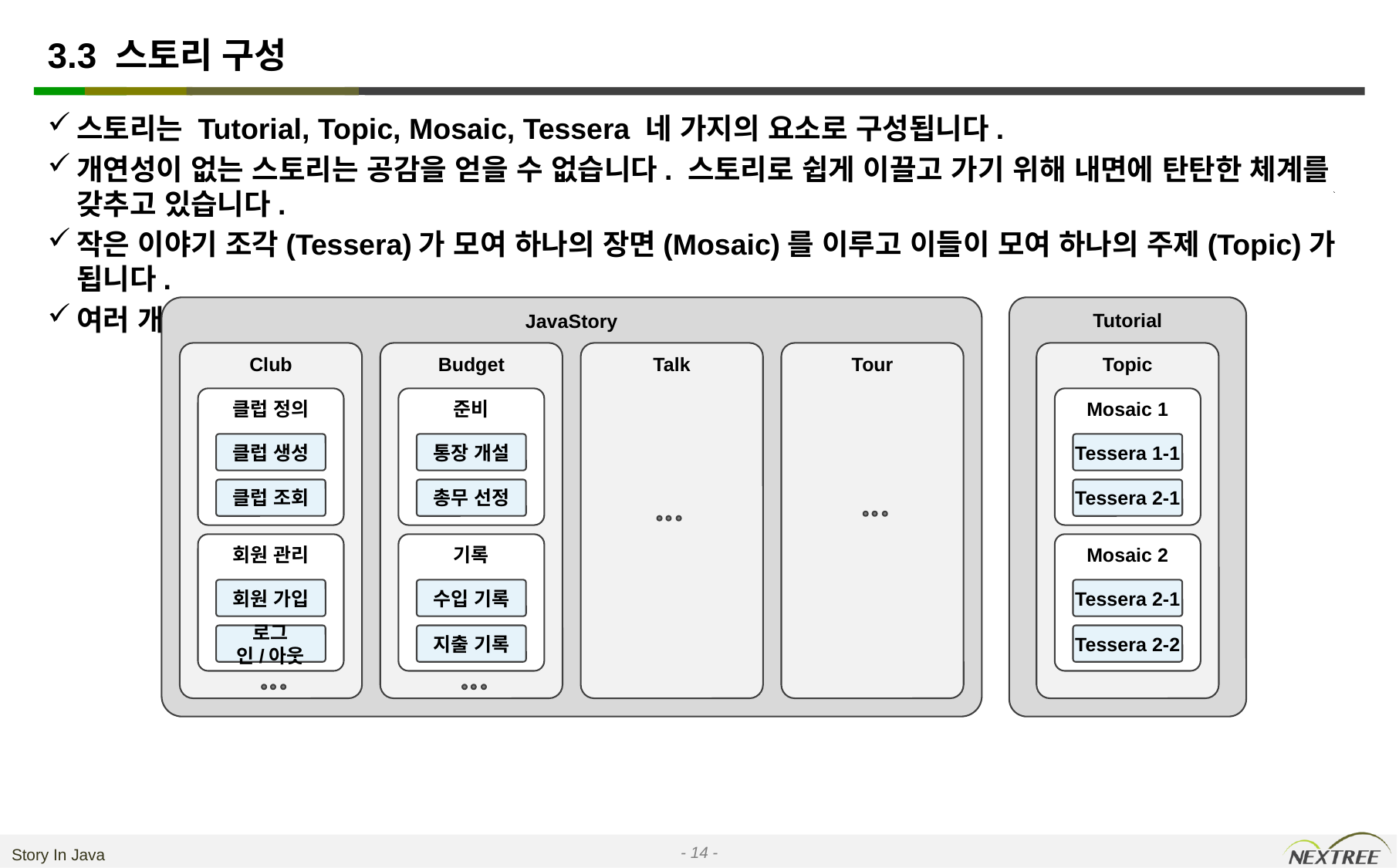

# 3.3 스토리 구성
스토리는 Tutorial, Topic, Mosaic, Tessera 네 가지의 요소로 구성됩니다.
개연성이 없는 스토리는 공감을 얻을 수 없습니다. 스토리로 쉽게 이끌고 가기 위해 내면에 탄탄한 체계를 갖추고 있습니다.
작은 이야기 조각(Tessera)가 모여 하나의 장면(Mosaic)를 이루고 이들이 모여 하나의 주제(Topic)가 됩니다.
여러 개의 주제(Topic)가 모여 하나의 튜토리얼이 완성됩니다.
JavaStory
Tutorial
Club
Budget
Talk
Tour
Topic
클럽 정의
준비
Mosaic 1
클럽 생성
통장 개설
Tessera 1-1
클럽 조회
총무 선정
Tessera 2-1

회원 관리
기록
Mosaic 2
회원 가입
수입 기록
Tessera 2-1
로그인/아웃
지출 기록
Tessera 2-2